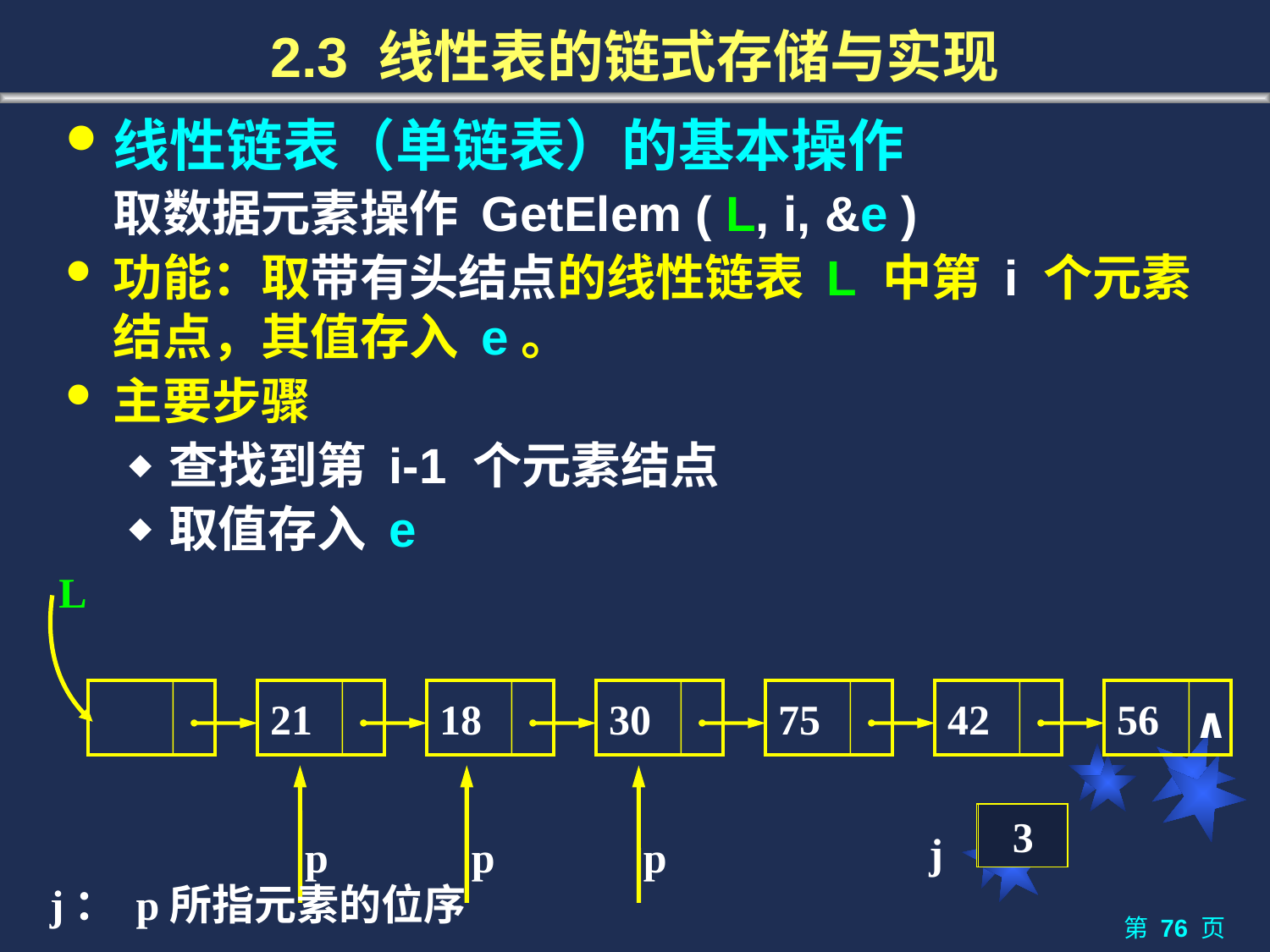

# 2.3 线性表的链式存储与实现
线性链表（单链表）的基本操作
	取数据元素操作 GetElem ( L, i, &e )
功能：取带有头结点的线性链表 L 中第 i 个元素结点，其值存入 e。
主要步骤
查找到第 i-1 个元素结点
取值存入 e
L

21

18

30

75

42

56

∧

p

p

p
2
3
1
j
 j： p所指元素的位序
第 76 页